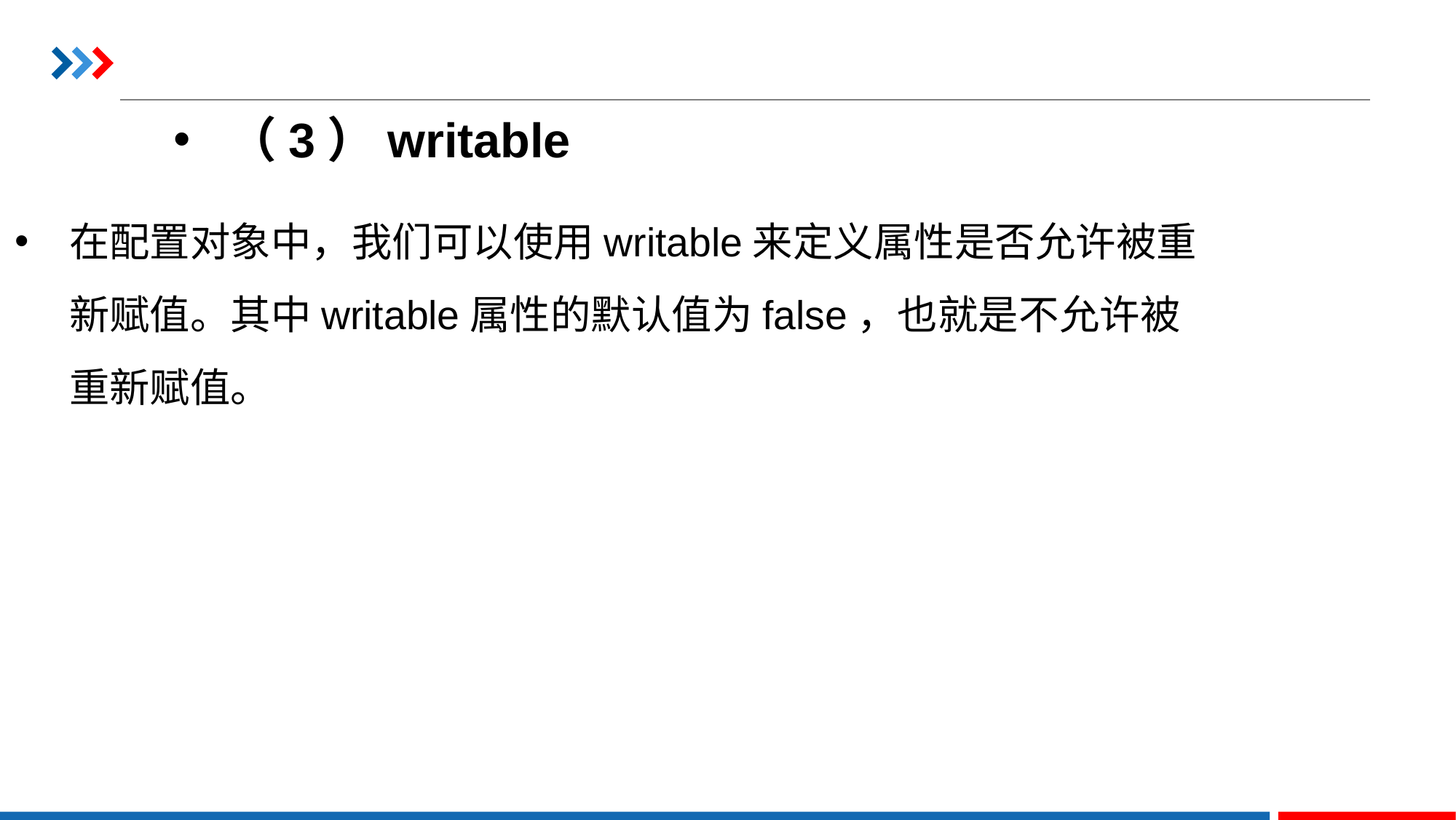

（3）writable
在配置对象中，我们可以使用writable来定义属性是否允许被重新赋值。其中writable属性的默认值为false，也就是不允许被重新赋值。